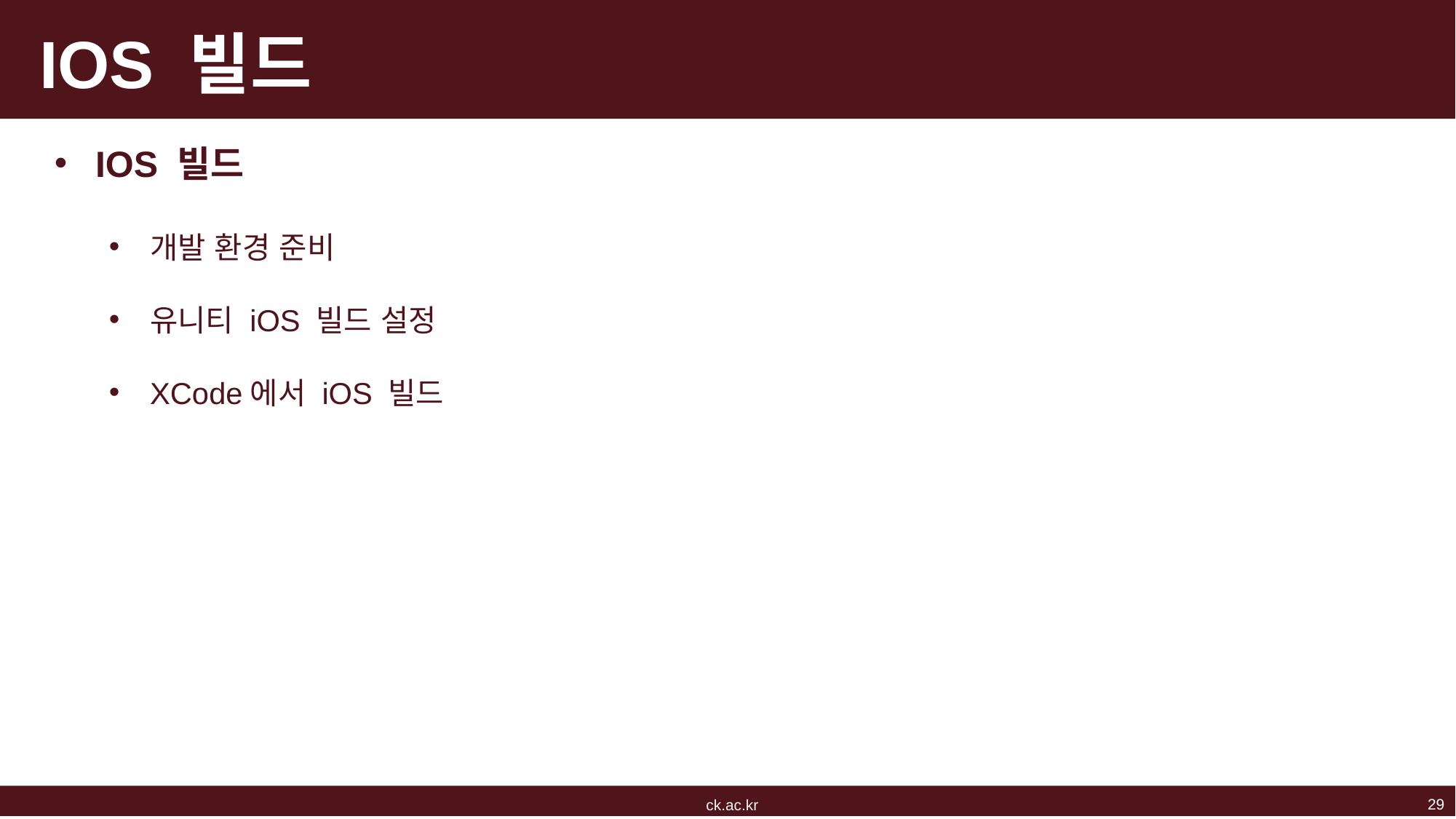

# IOS 빌드
IOS 빌드

개발 환경 준비

유니티 iOS 빌드 설정

XCode에서 iOS 빌드
29
ck.ac.kr